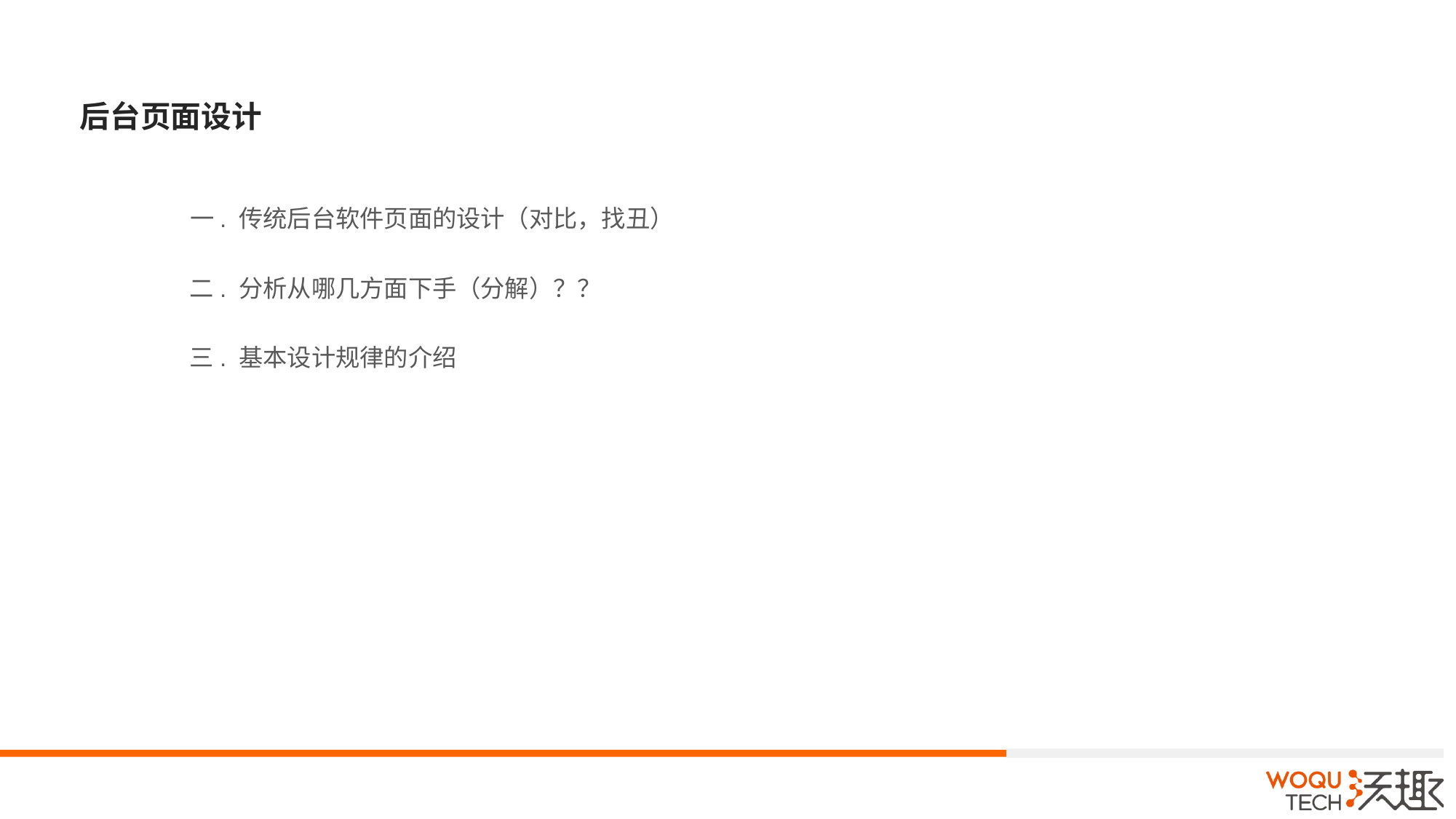

后台页面设计
一. 传统后台软件页面的设计（对比，找丑）

二. 分析从哪几方面下手（分解）？？
三. 基本设计规律的介绍